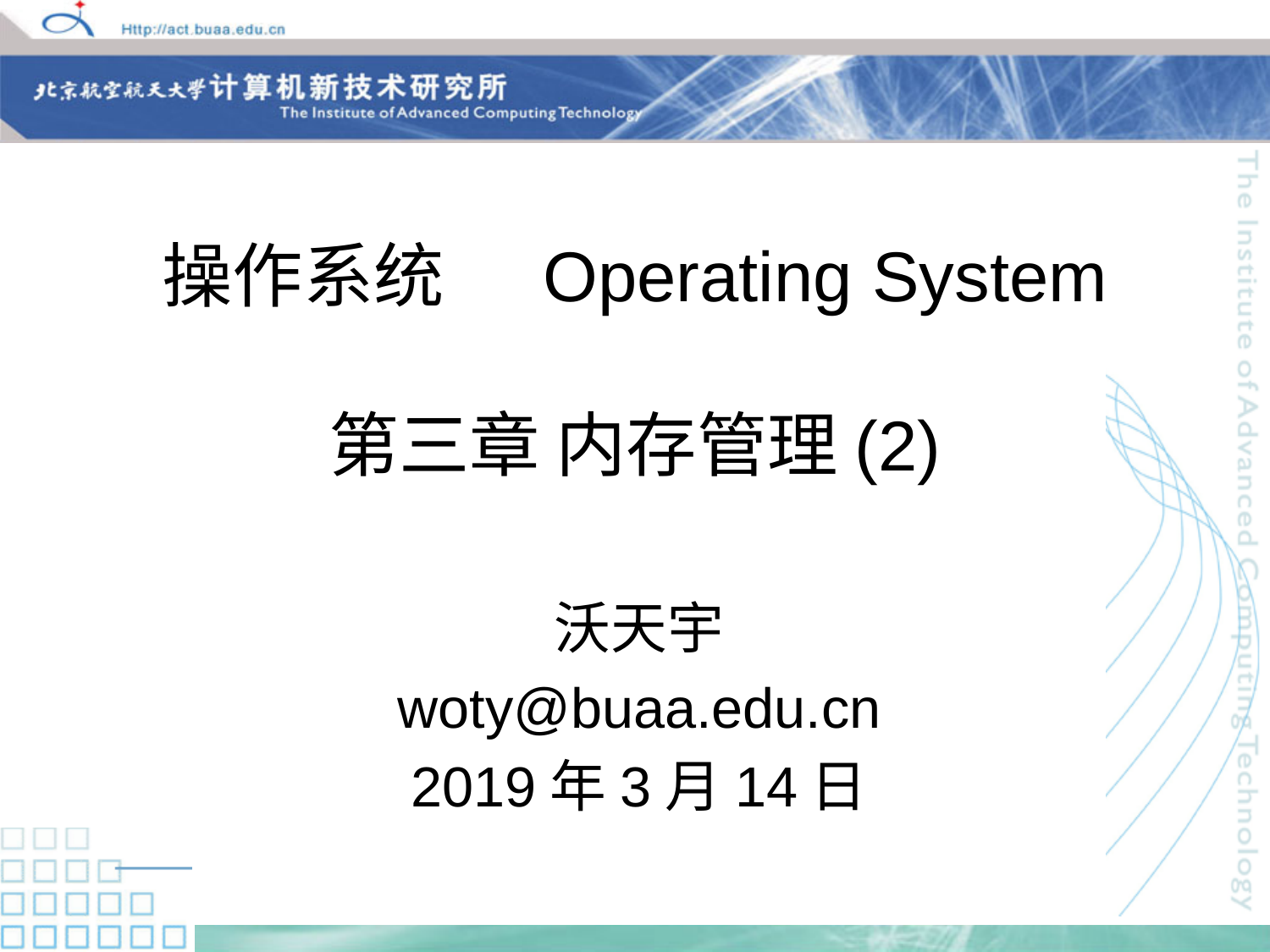

# 操作系统	Operating System 第三章 内存管理(2)
沃天宇
woty@buaa.edu.cn
2019年3月14日